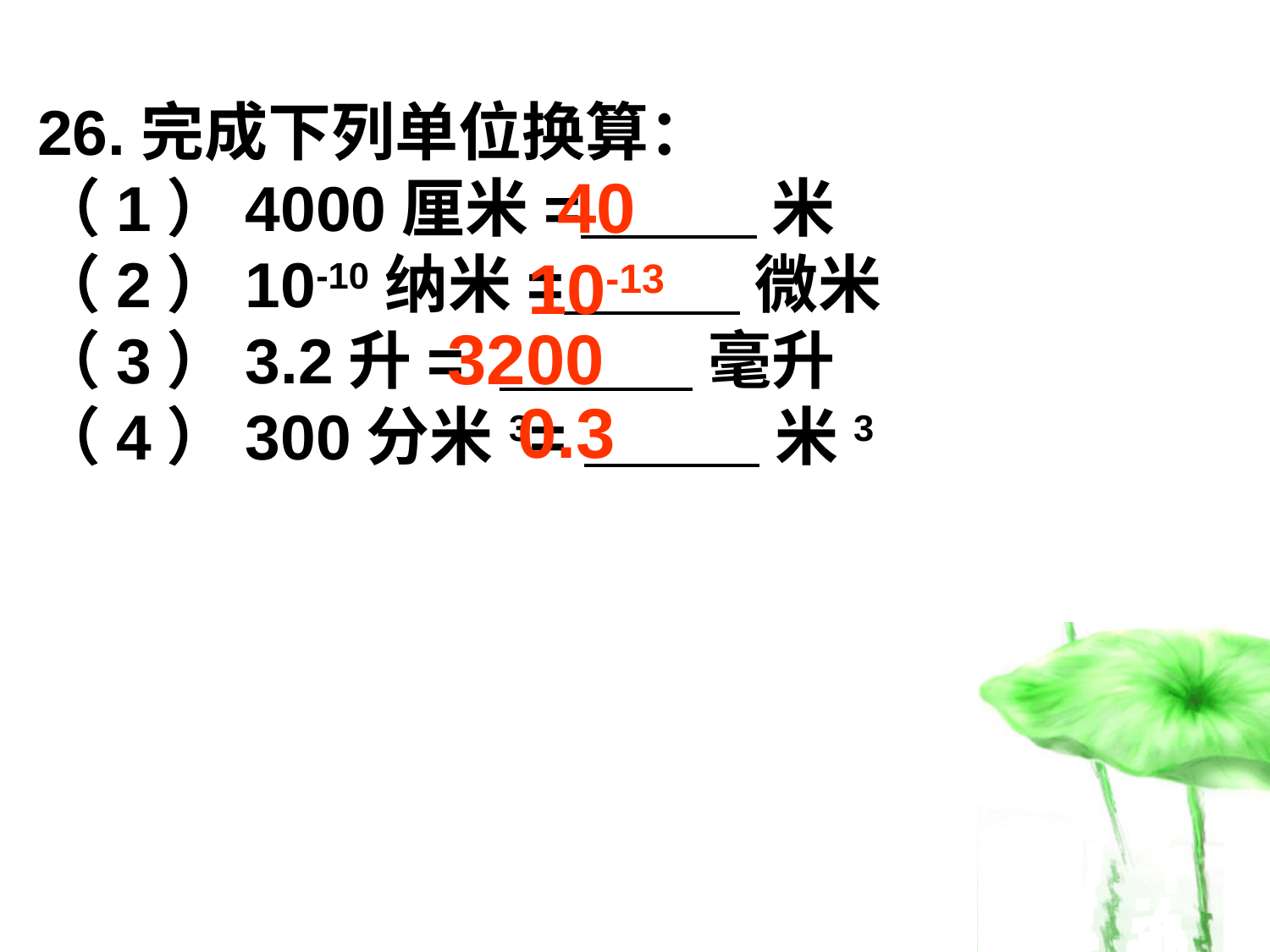

26.完成下列单位换算：
（1）4000厘米=          米
（2）10-10纳米=          微米
（3）3.2升=             毫升
（4）300分米3=           米3
40
10-13
3200
0.3